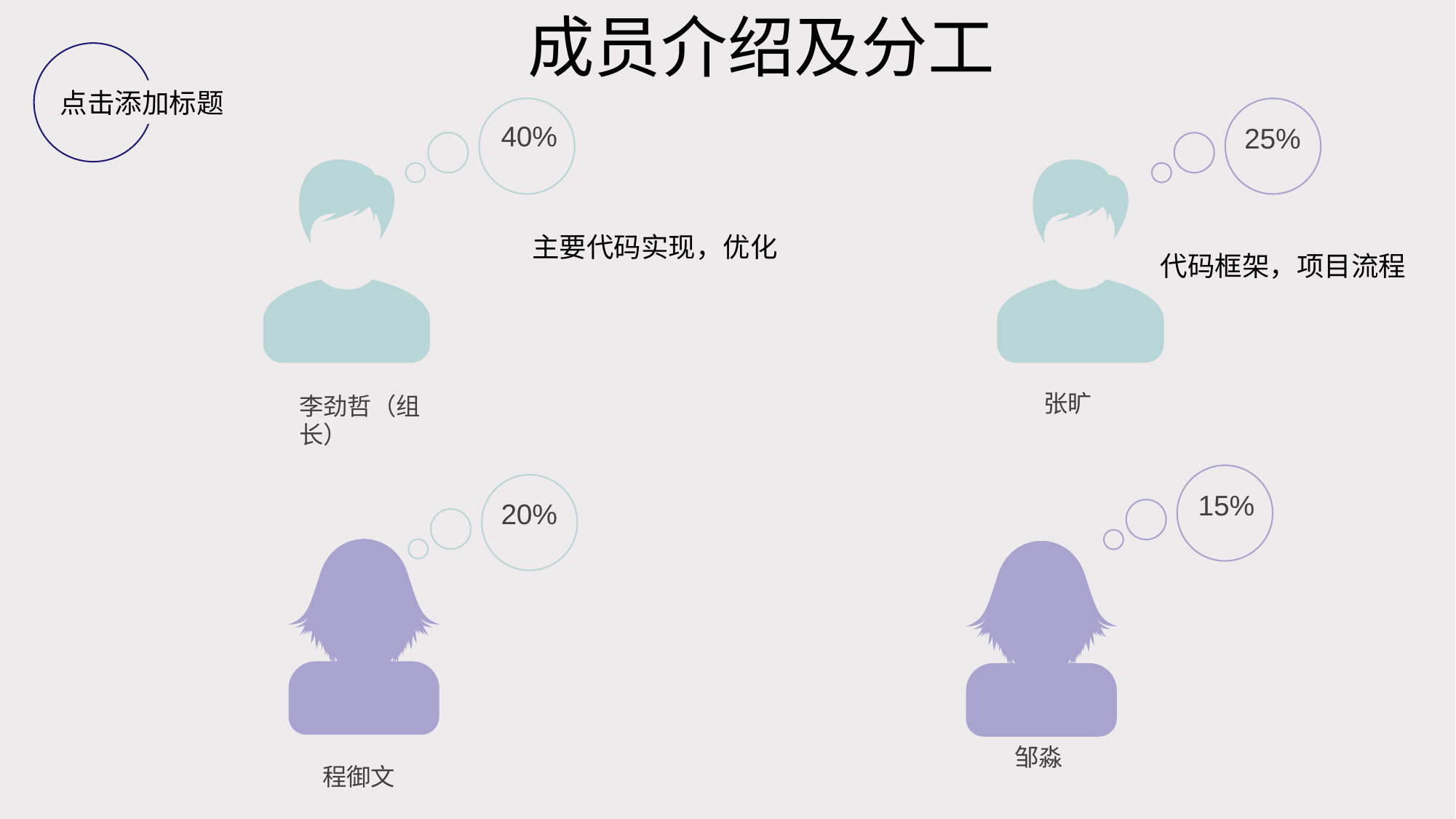

成员介绍及分工

40%

25%

主要代码实现，优化
代码框架，项目流程
张旷

李劲哲（组长）

15%

20%

邹淼

程御文